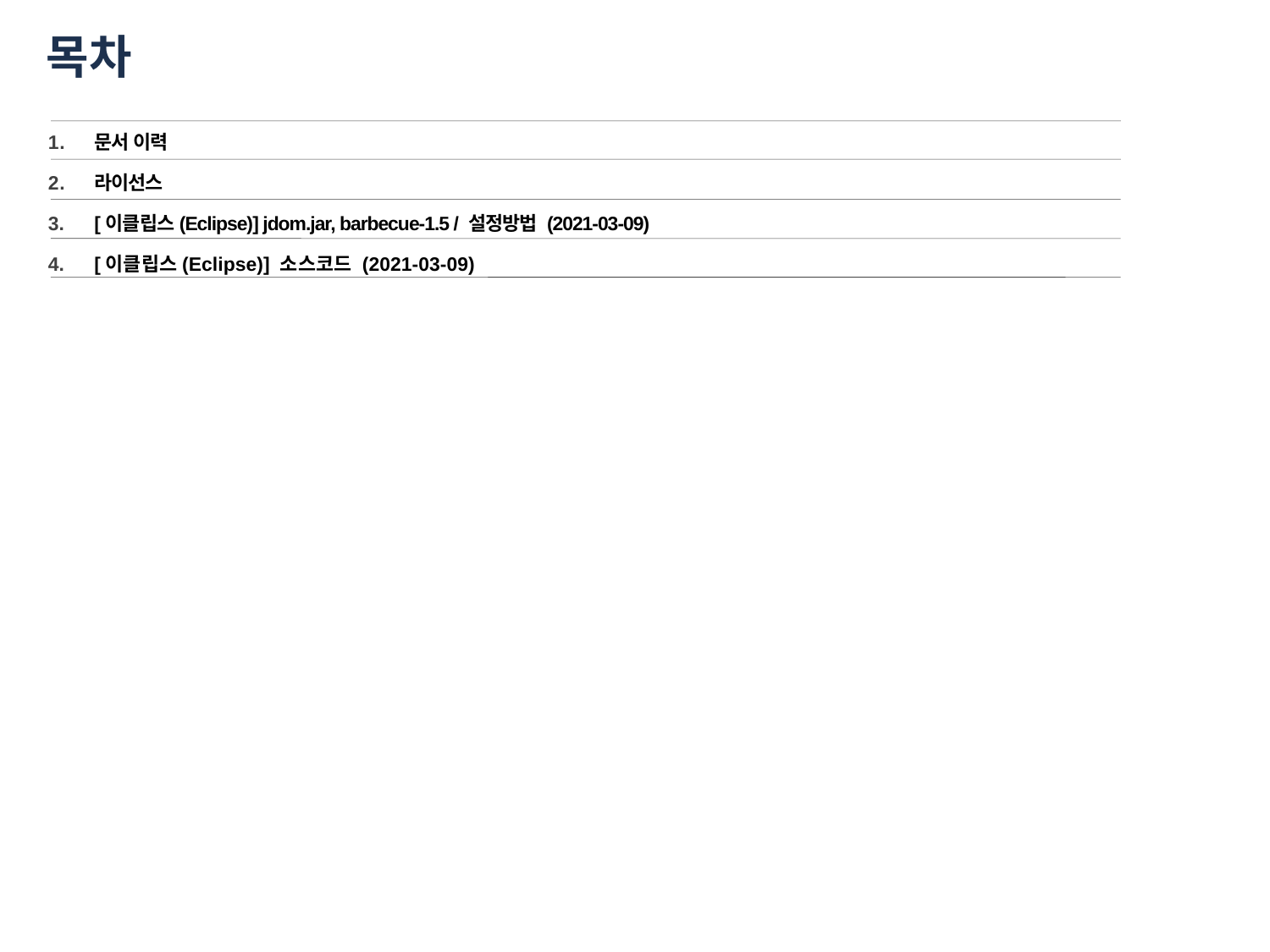

목차
문서 이력
라이선스
[이클립스(Eclipse)] jdom.jar, barbecue-1.5 / 설정방법 (2021-03-09)
[이클립스(Eclipse)] 소스코드 (2021-03-09)